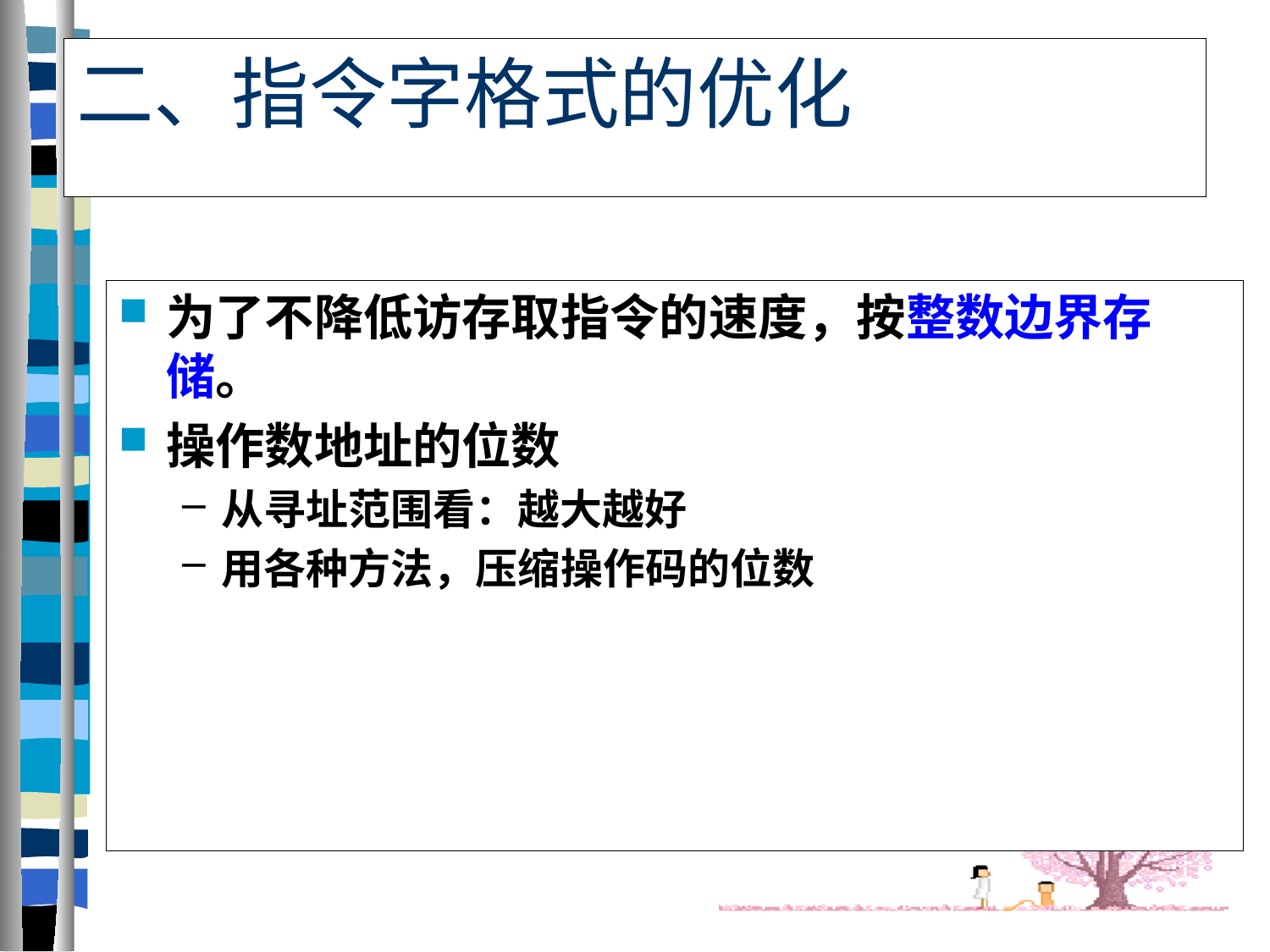

# 二、指令字格式的优化
为了不降低访存取指令的速度，按整数边界存储。
操作数地址的位数
从寻址范围看：越大越好
用各种方法，压缩操作码的位数